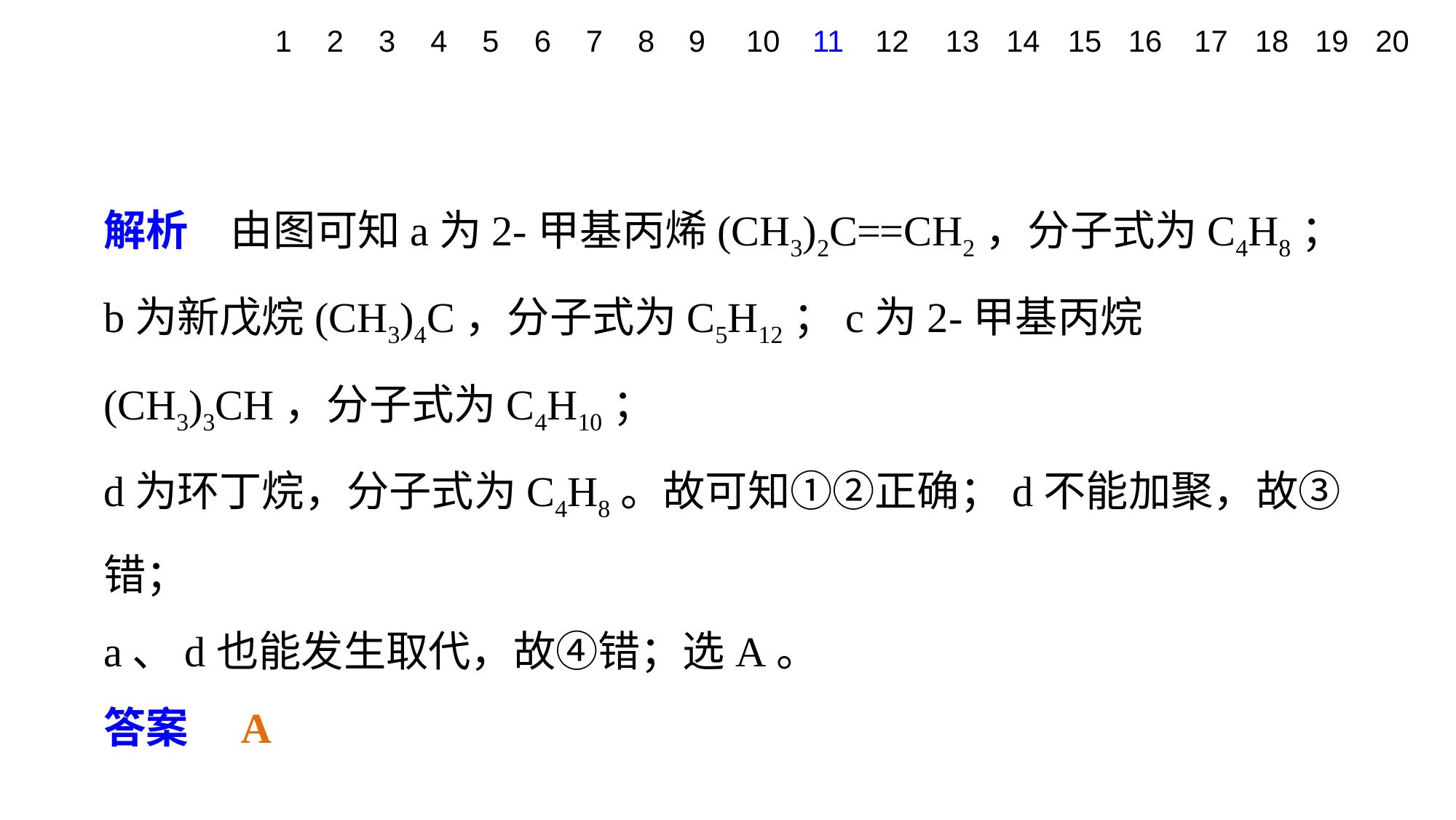

1
2
3
4
5
6
7
8
9
10
11
12
13
14
15
16
17
18
19
20
解析　由图可知a为2­-甲基丙烯(CH3)2C==CH2，分子式为C4H8；
b为新戊烷(CH3)4C，分子式为C5H12；c为2-­甲基丙烷(CH3)3CH，分子式为C4H10；
d为环丁烷，分子式为C4H8。故可知①②正确；d不能加聚，故③错；
a、d也能发生取代，故④错；选A。
答案　A